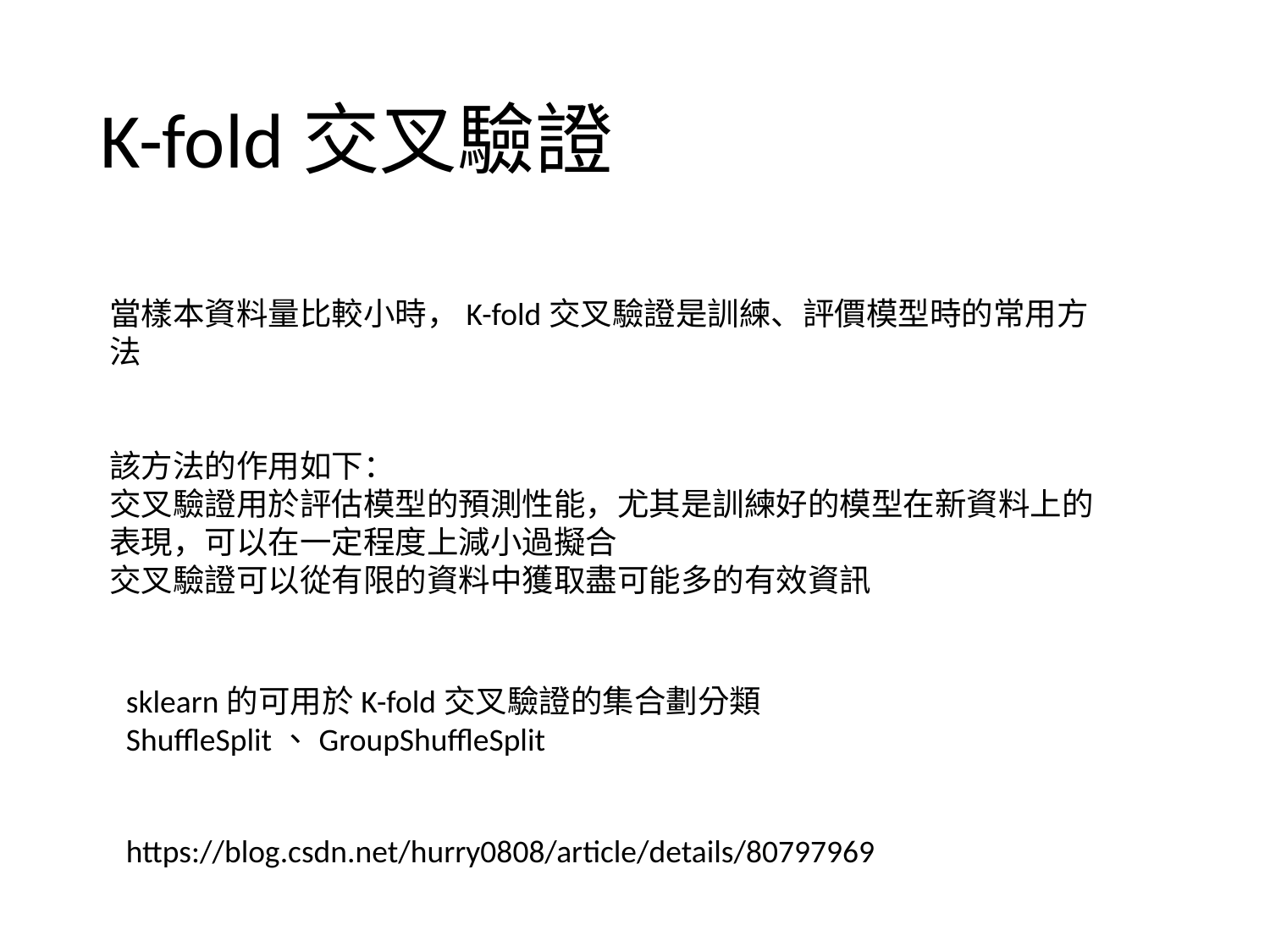

# K-fold交叉驗證
當樣本資料量比較小時，K-fold交叉驗證是訓練、評價模型時的常用方法

該方法的作用如下：
交叉驗證用於評估模型的預測性能，尤其是訓練好的模型在新資料上的表現，可以在一定程度上減小過擬合
交叉驗證可以從有限的資料中獲取盡可能多的有效資訊
sklearn的可用於K-fold交叉驗證的集合劃分類ShuffleSplit、GroupShuffleSplit
https://blog.csdn.net/hurry0808/article/details/80797969